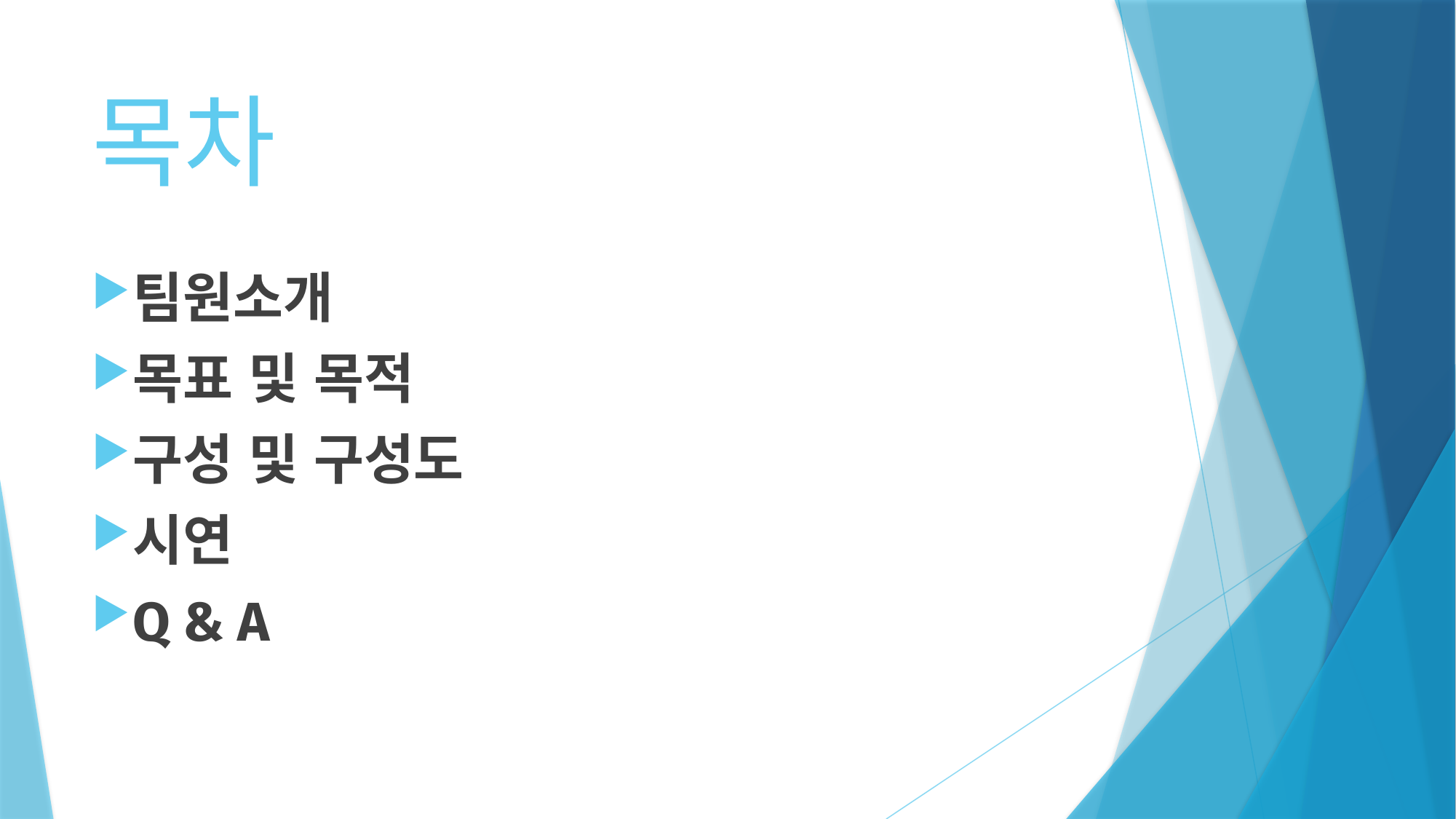

# 목차
팀원소개
목표 및 목적
구성 및 구성도
시연
Q & A